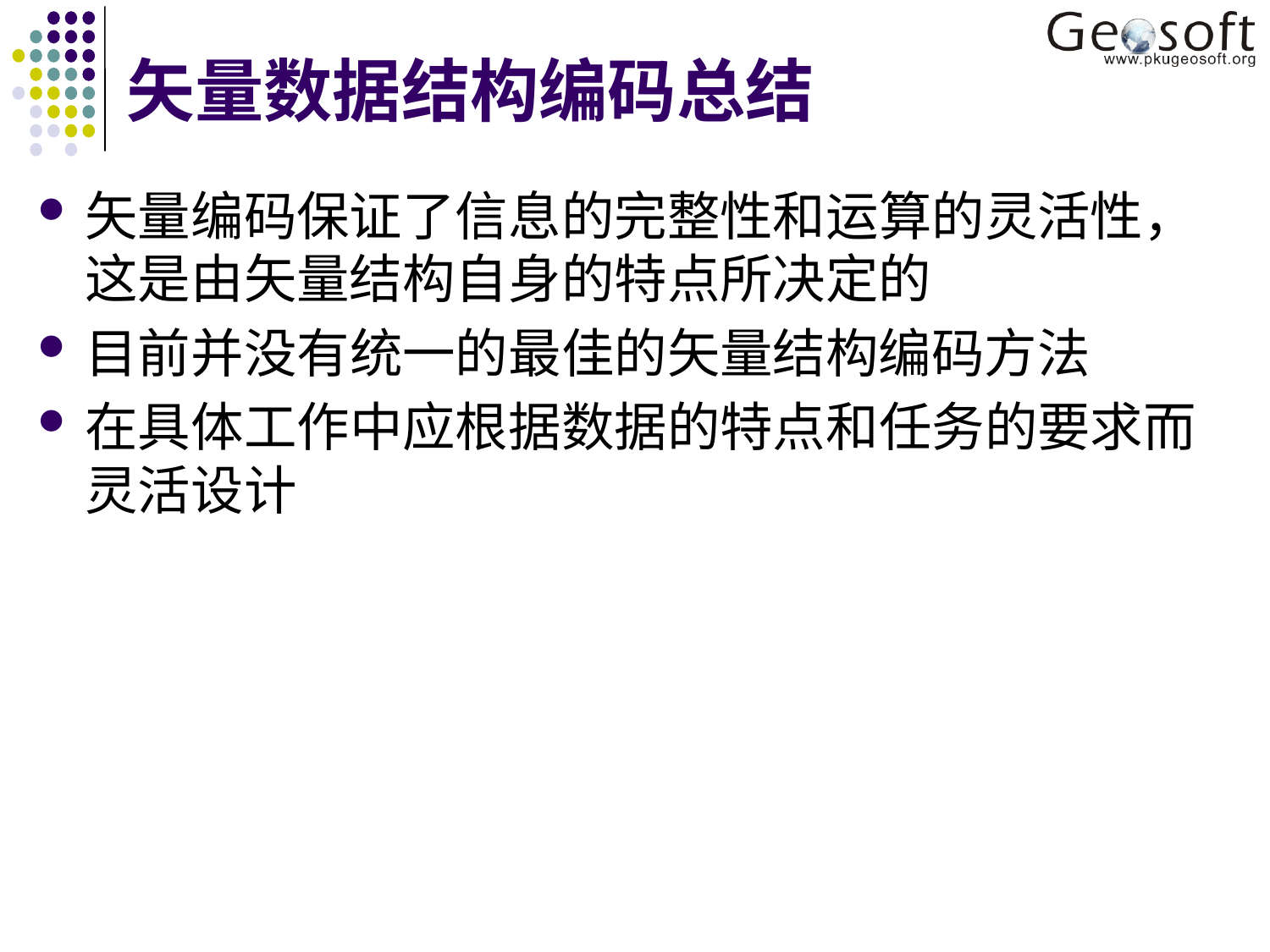

# 矢量数据结构编码总结
矢量编码保证了信息的完整性和运算的灵活性，这是由矢量结构自身的特点所决定的
目前并没有统一的最佳的矢量结构编码方法
在具体工作中应根据数据的特点和任务的要求而灵活设计